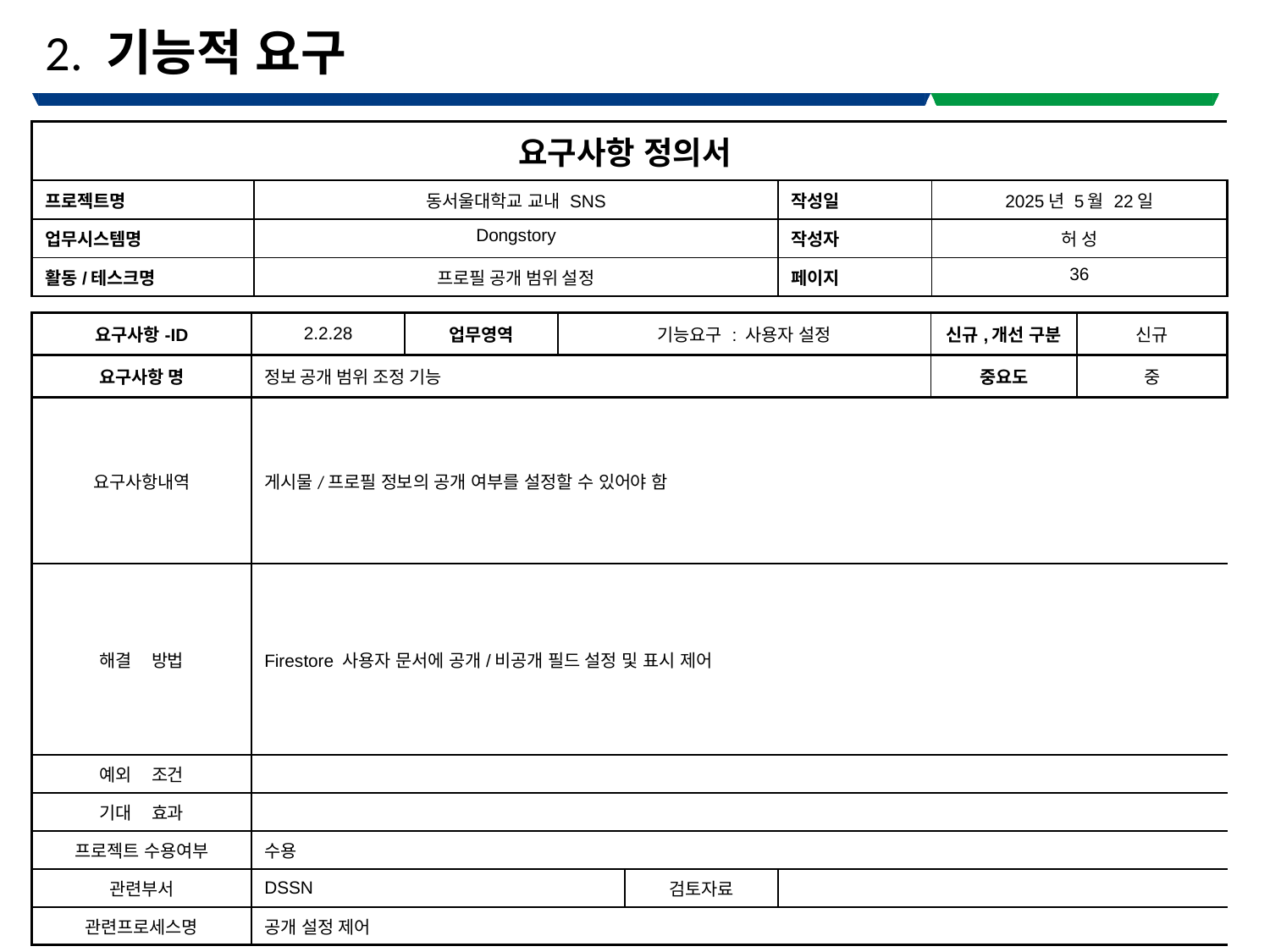

# 2. 기능적 요구
| 요구사항 정의서 |  |  |  |
| --- | --- | --- | --- |
| 프로젝트명 | 동서울대학교 교내 SNS | 작성일 | 2025년 5월 22일 |
| 업무시스템명 | Dongstory | 작성자 | 허 성 |
| 활동/테스크명 | 프로필 공개 범위 설정 | 페이지 | 36 |
| 요구사항-ID | 2.2.28 | 업무영역 | 기능요구 : 사용자 설정 |  |  | 신규,개선 구분 | 신규 |
| --- | --- | --- | --- | --- | --- | --- | --- |
| 요구사항 명 | 정보 공개 범위 조정 기능 |  |  |  |  | 중요도 | 중 |
| 요구사항내역 | 게시물/프로필 정보의 공개 여부를 설정할 수 있어야 함 |  |  |  |  |  |  |
| 해결 방법 | Firestore 사용자 문서에 공개/비공개 필드 설정 및 표시 제어 |  |  |  |  |  |  |
| 예외 조건 |  |  |  |  |  |  |  |
| 기대 효과 |  |  |  |  |  |  |  |
| 프로젝트 수용여부 | 수용 |  |  |  |  |  |  |
| 관련부서 | DSSN |  |  | 검토자료 |  |  |  |
| 관련프로세스명 | 공개 설정 제어 |  |  |  |  |  |  |